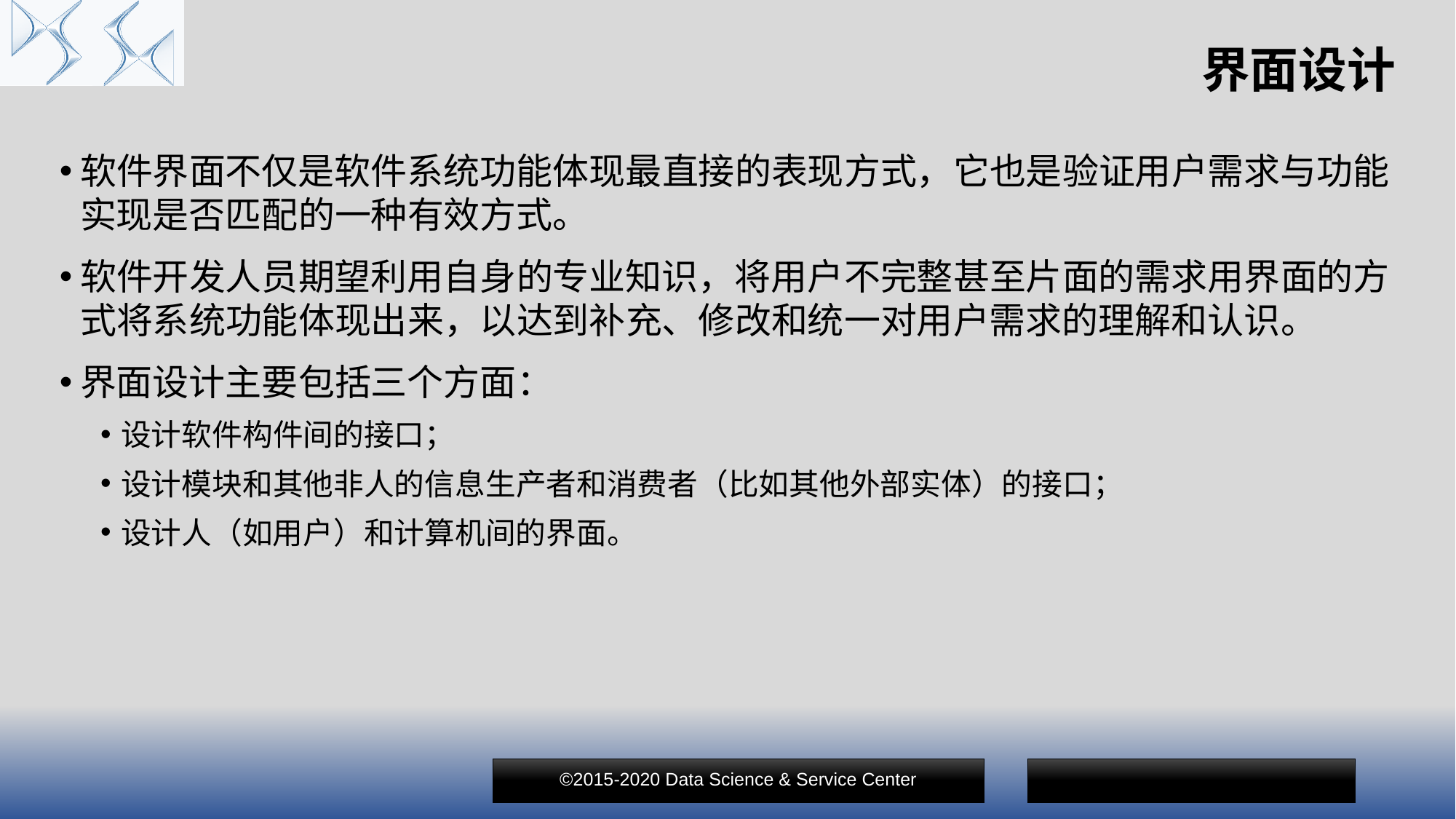

# 界面设计
软件界面不仅是软件系统功能体现最直接的表现方式，它也是验证用户需求与功能实现是否匹配的一种有效方式。
软件开发人员期望利用自身的专业知识，将用户不完整甚至片面的需求用界面的方式将系统功能体现出来，以达到补充、修改和统一对用户需求的理解和认识。
界面设计主要包括三个方面：
设计软件构件间的接口；
设计模块和其他非人的信息生产者和消费者（比如其他外部实体）的接口；
设计人（如用户）和计算机间的界面。

©2015-2020 Data Science & Service Center
49